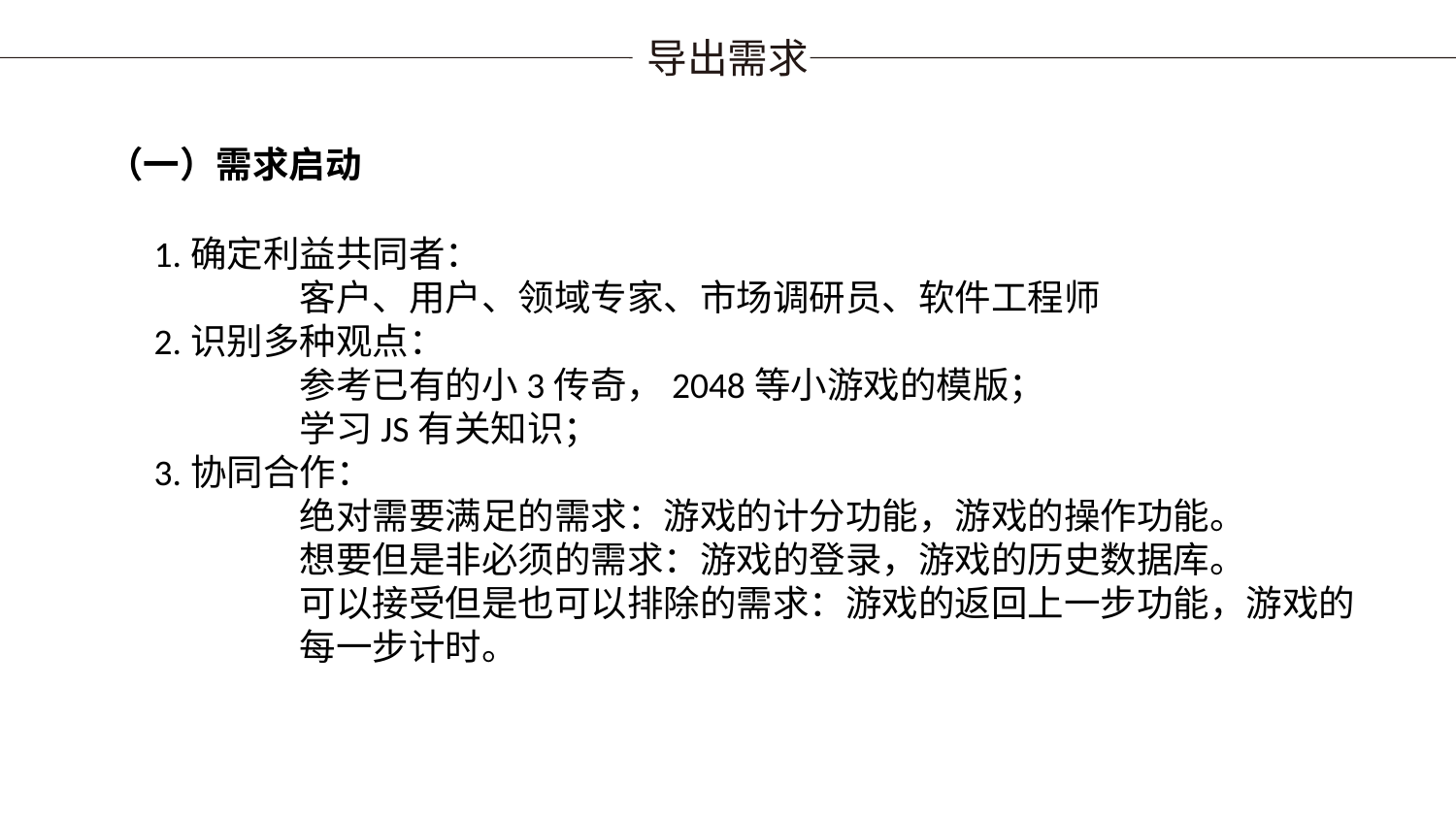

导出需求

（一）需求启动
1.确定利益共同者：
	客户、用户、领域专家、市场调研员、软件工程师
2.识别多种观点：
	参考已有的小3传奇，2048等小游戏的模版；
	学习JS有关知识；
3.协同合作：
	绝对需要满足的需求：游戏的计分功能，游戏的操作功能。
	想要但是非必须的需求：游戏的登录，游戏的历史数据库。
	可以接受但是也可以排除的需求：游戏的返回上一步功能，游戏的   	每一步计时。